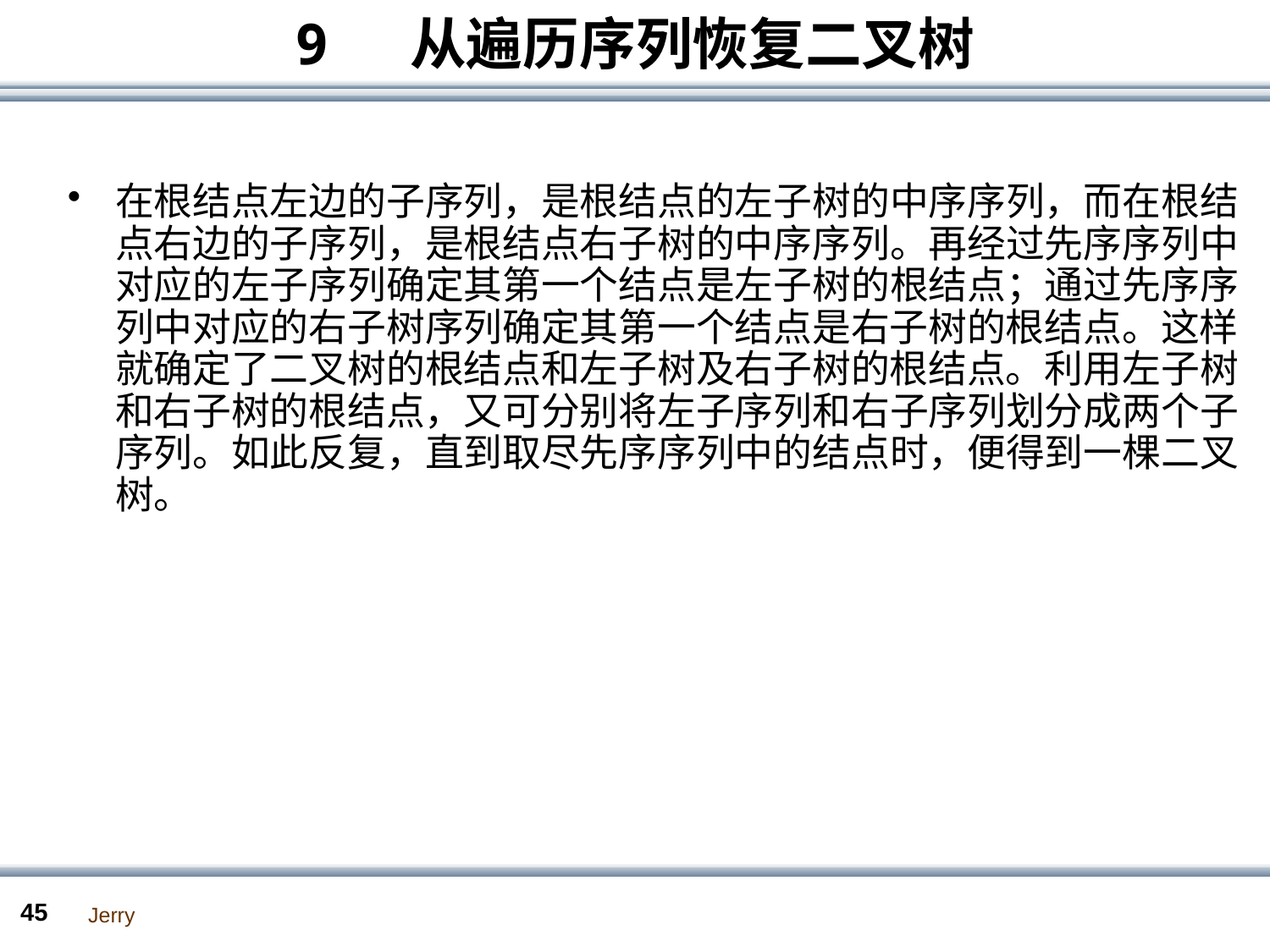

# 9  从遍历序列恢复二叉树
在根结点左边的子序列，是根结点的左子树的中序序列，而在根结点右边的子序列，是根结点右子树的中序序列。再经过先序序列中对应的左子序列确定其第一个结点是左子树的根结点；通过先序序列中对应的右子树序列确定其第一个结点是右子树的根结点。这样就确定了二叉树的根结点和左子树及右子树的根结点。利用左子树和右子树的根结点，又可分别将左子序列和右子序列划分成两个子序列。如此反复，直到取尽先序序列中的结点时，便得到一棵二叉树。